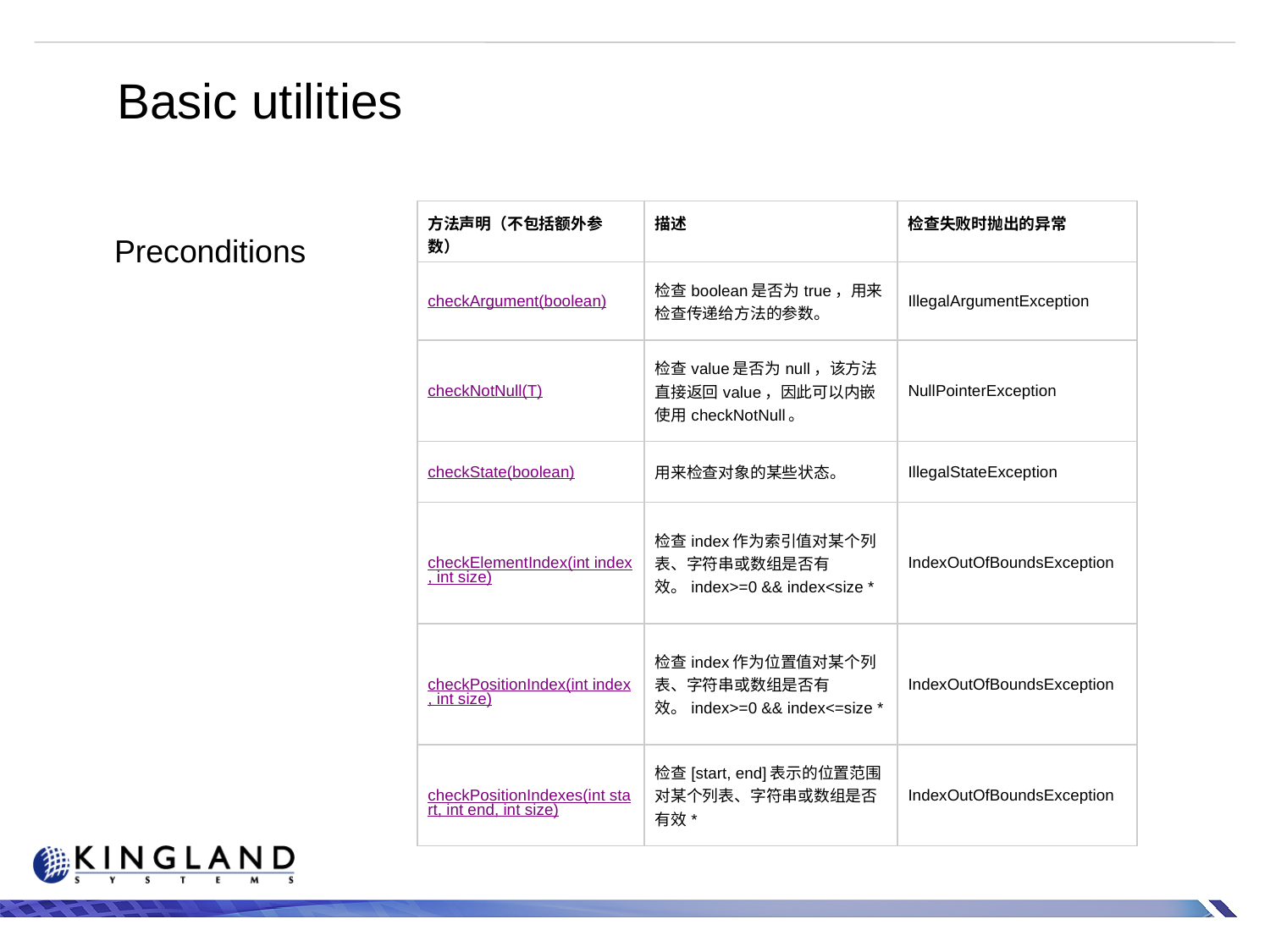

Basic utilities
| 方法声明（不包括额外参数） | 描述 | 检查失败时抛出的异常 |
| --- | --- | --- |
| checkArgument(boolean) | 检查boolean是否为true，用来检查传递给方法的参数。 | IllegalArgumentException |
| checkNotNull(T) | 检查value是否为null，该方法直接返回value，因此可以内嵌使用checkNotNull。 | NullPointerException |
| checkState(boolean) | 用来检查对象的某些状态。 | IllegalStateException |
| checkElementIndex(int index, int size) | 检查index作为索引值对某个列表、字符串或数组是否有效。index>=0 && index<size \* | IndexOutOfBoundsException |
| checkPositionIndex(int index, int size) | 检查index作为位置值对某个列表、字符串或数组是否有效。index>=0 && index<=size \* | IndexOutOfBoundsException |
| checkPositionIndexes(int start, int end, int size) | 检查[start, end]表示的位置范围对某个列表、字符串或数组是否有效\* | IndexOutOfBoundsException |
Preconditions